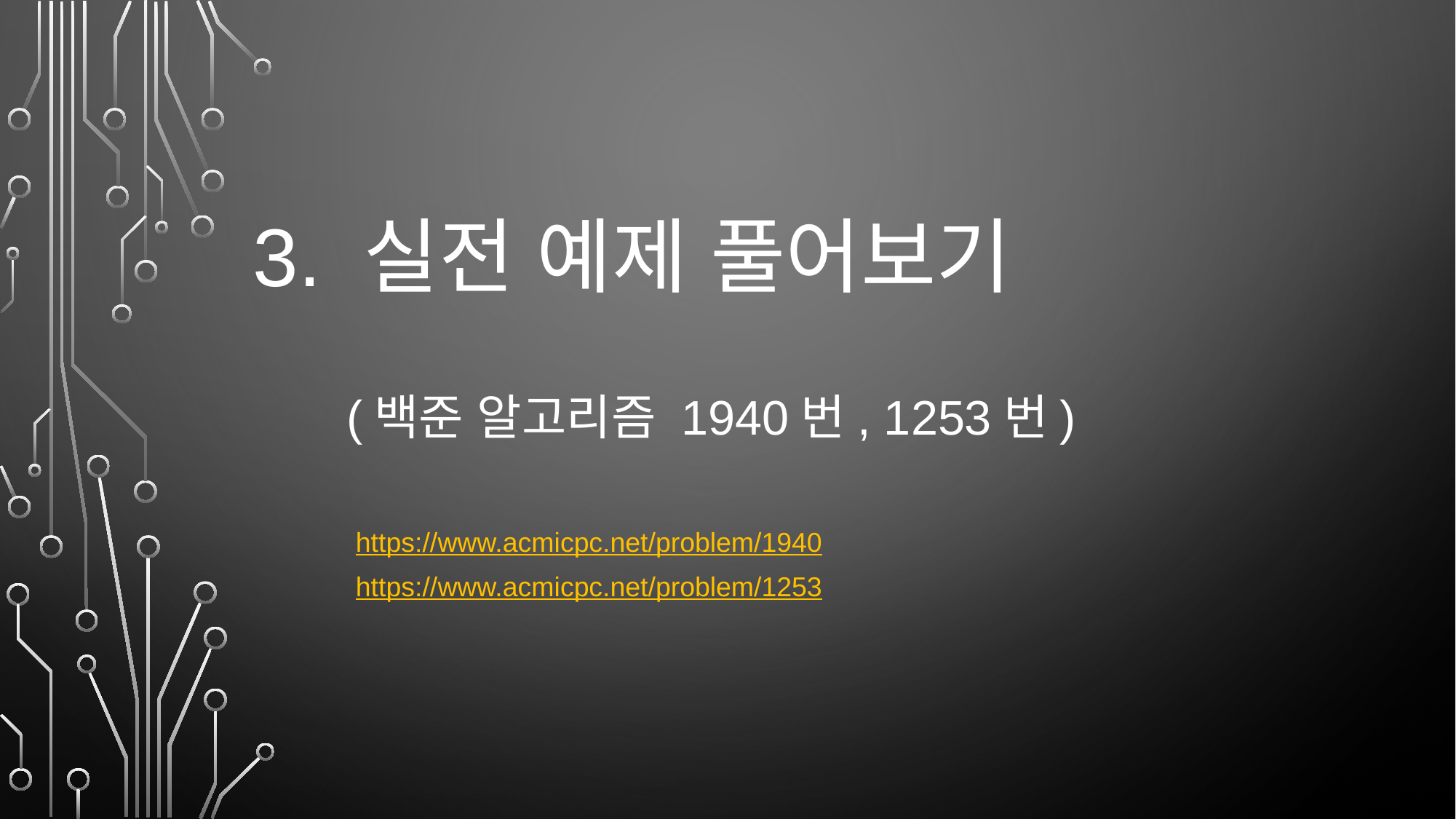

# 3. 실전 예제 풀어보기 (백준 알고리즘 1940번, 1253번)
https://www.acmicpc.net/problem/1940
https://www.acmicpc.net/problem/1253